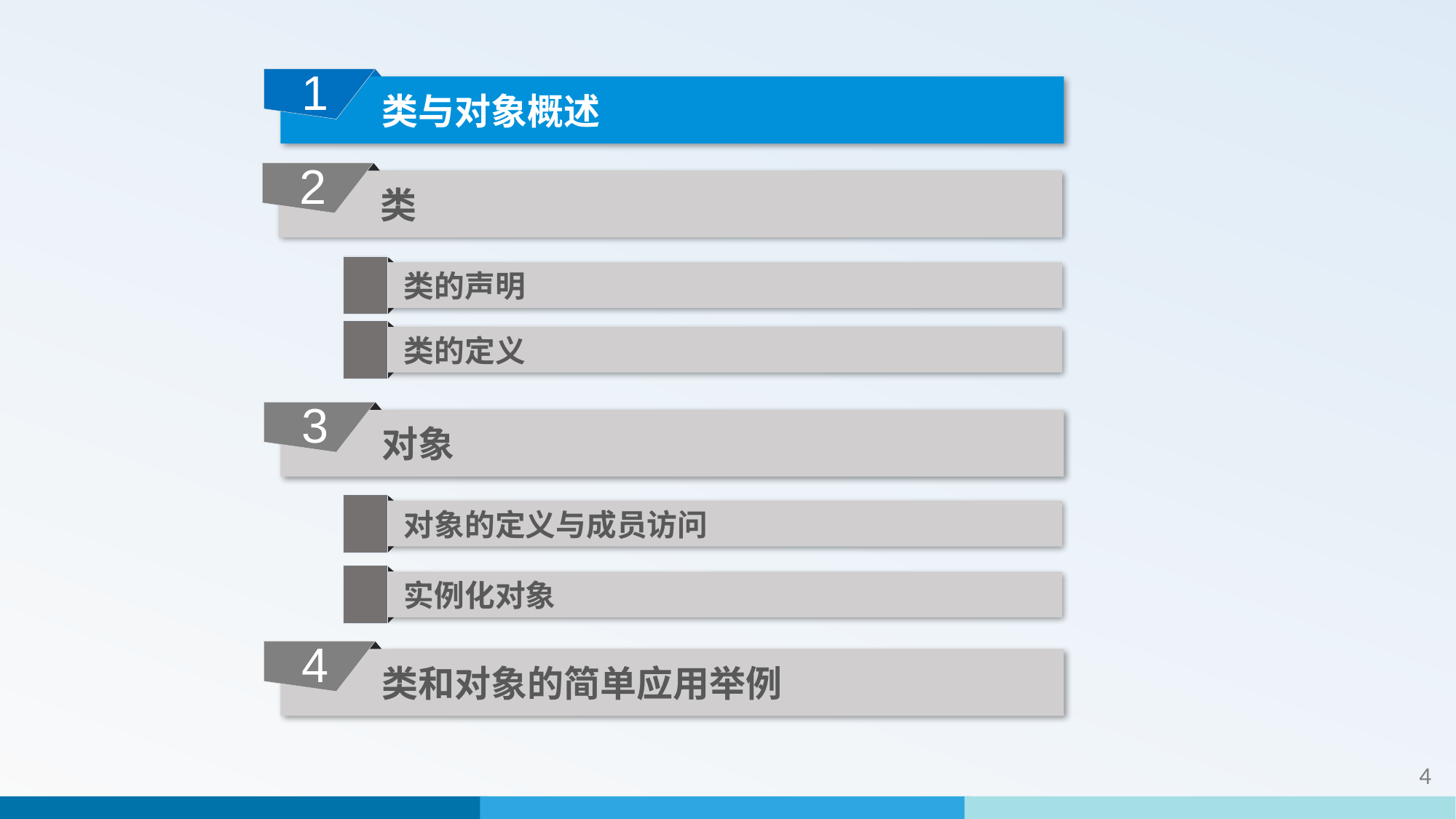

1

          类与对象概述
2

          类

      类的声明

      类的定义

3

          对象

      对象的定义与成员访问

      实例化对象

4

          类和对象的简单应用举例